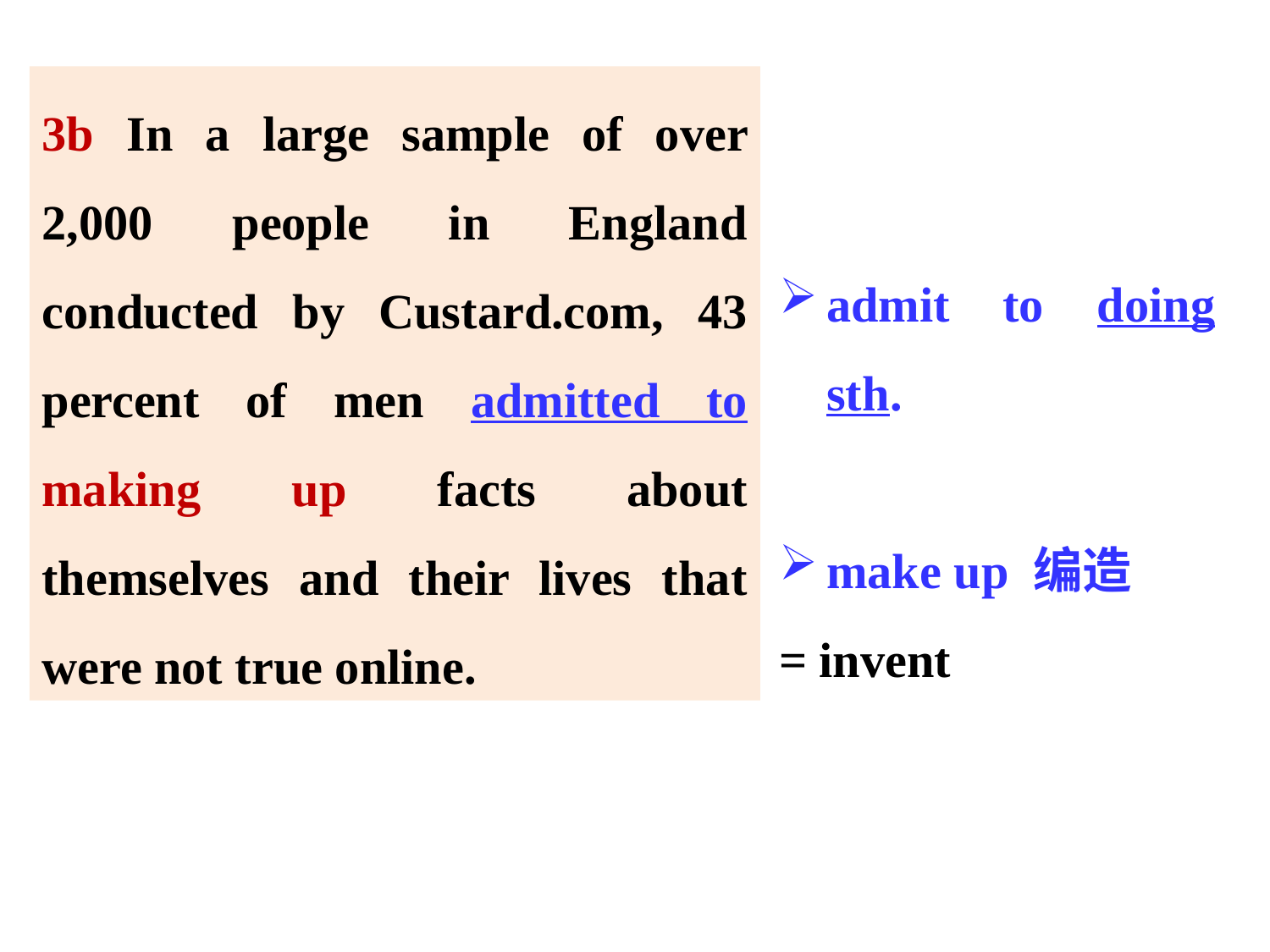

admit to doing sth.

make up 编造
= invent

3b In a large sample of over 2,000 people in England conducted by Custard.com, 43 percent of men admitted to making up facts about themselves and their lives that were not true online.